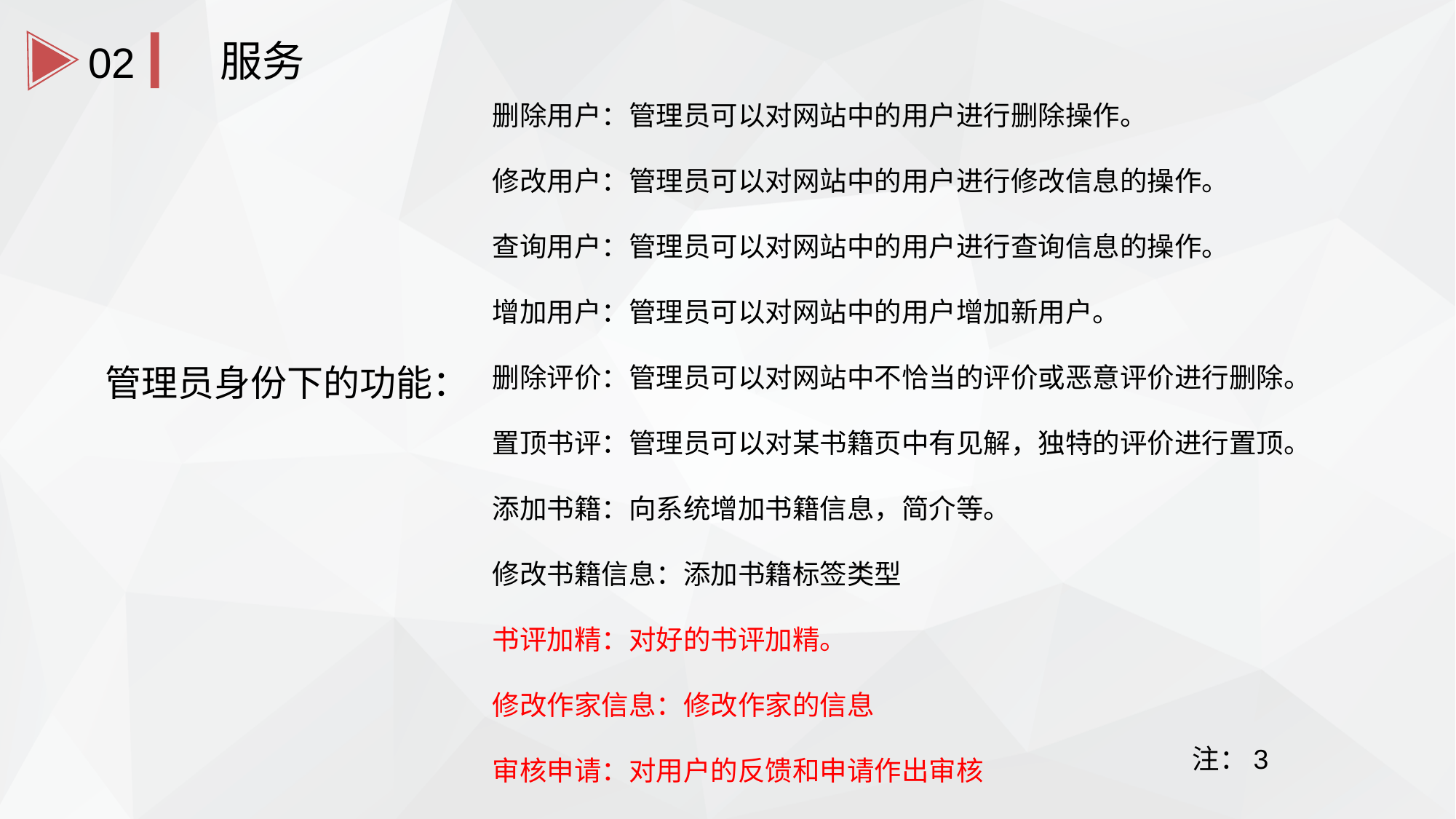

服务
02

删除用户：管理员可以对网站中的用户进行删除操作。

修改用户：管理员可以对网站中的用户进行修改信息的操作。

查询用户：管理员可以对网站中的用户进行查询信息的操作。

增加用户：管理员可以对网站中的用户增加新用户。

删除评价：管理员可以对网站中不恰当的评价或恶意评价进行删除。

置顶书评：管理员可以对某书籍页中有见解，独特的评价进行置顶。

添加书籍：向系统增加书籍信息，简介等。

修改书籍信息：添加书籍标签类型

书评加精：对好的书评加精。

修改作家信息：修改作家的信息

审核申请：对用户的反馈和申请作出审核
管理员身份下的功能：
注：3